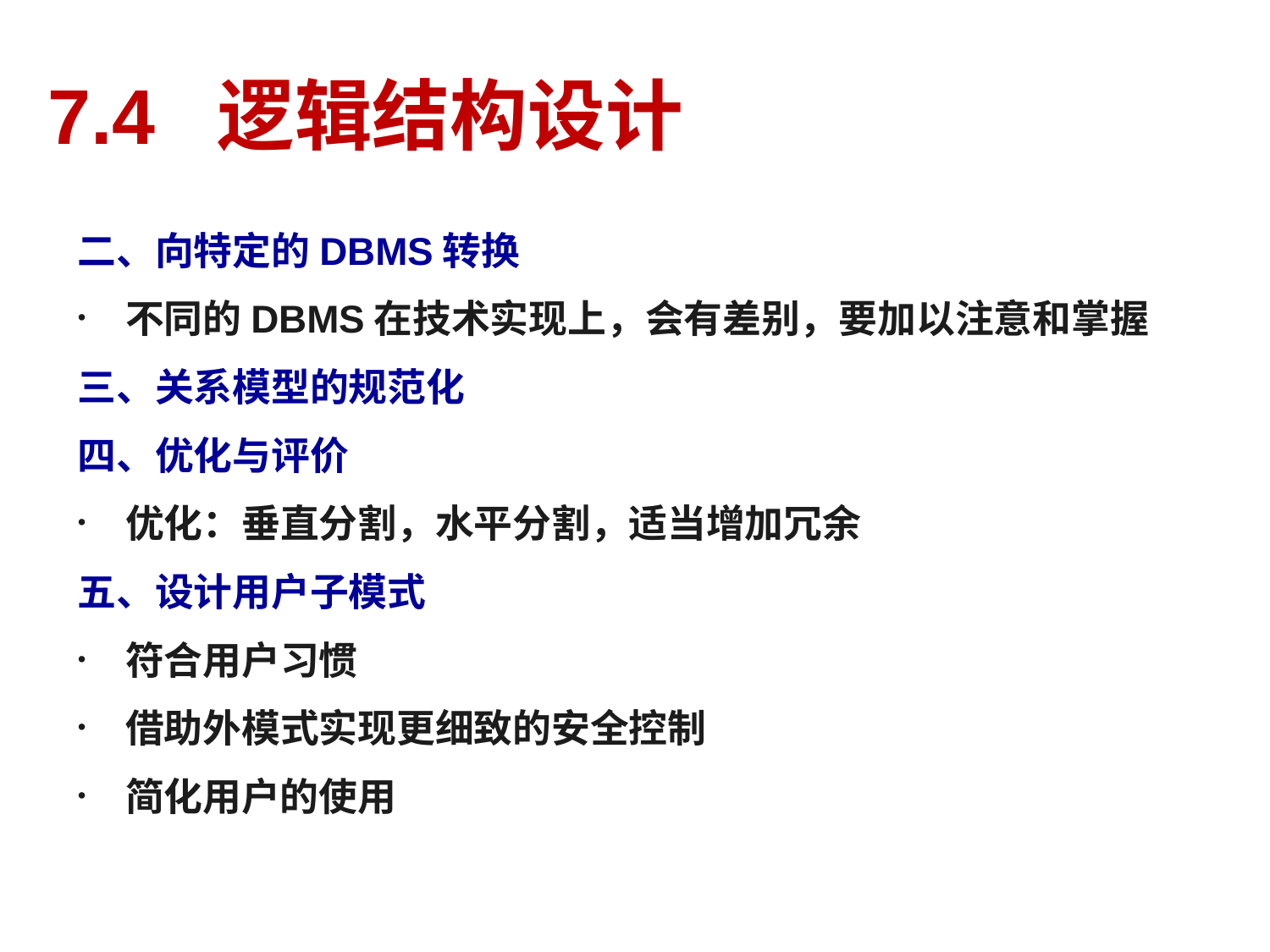

# 7.4  逻辑结构设计
二、向特定的DBMS转换
不同的DBMS在技术实现上，会有差别，要加以注意和掌握
三、关系模型的规范化
四、优化与评价
优化：垂直分割，水平分割，适当增加冗余
五、设计用户子模式
符合用户习惯
借助外模式实现更细致的安全控制
简化用户的使用